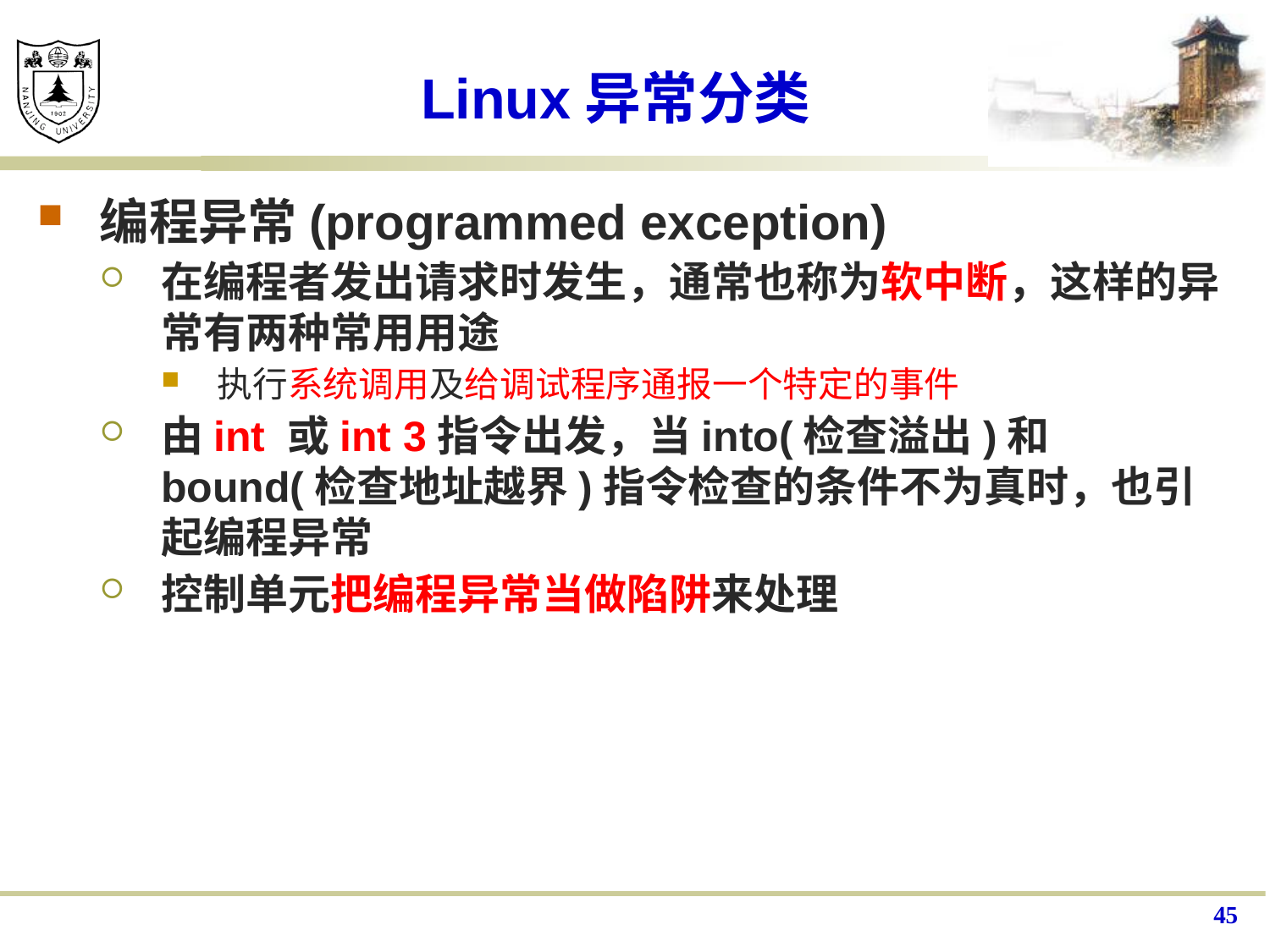

# Linux异常分类
编程异常(programmed exception)
在编程者发出请求时发生，通常也称为软中断，这样的异常有两种常用用途
执行系统调用及给调试程序通报一个特定的事件
由int 或int 3指令出发，当into(检查溢出)和bound(检查地址越界)指令检查的条件不为真时，也引起编程异常
控制单元把编程异常当做陷阱来处理
45